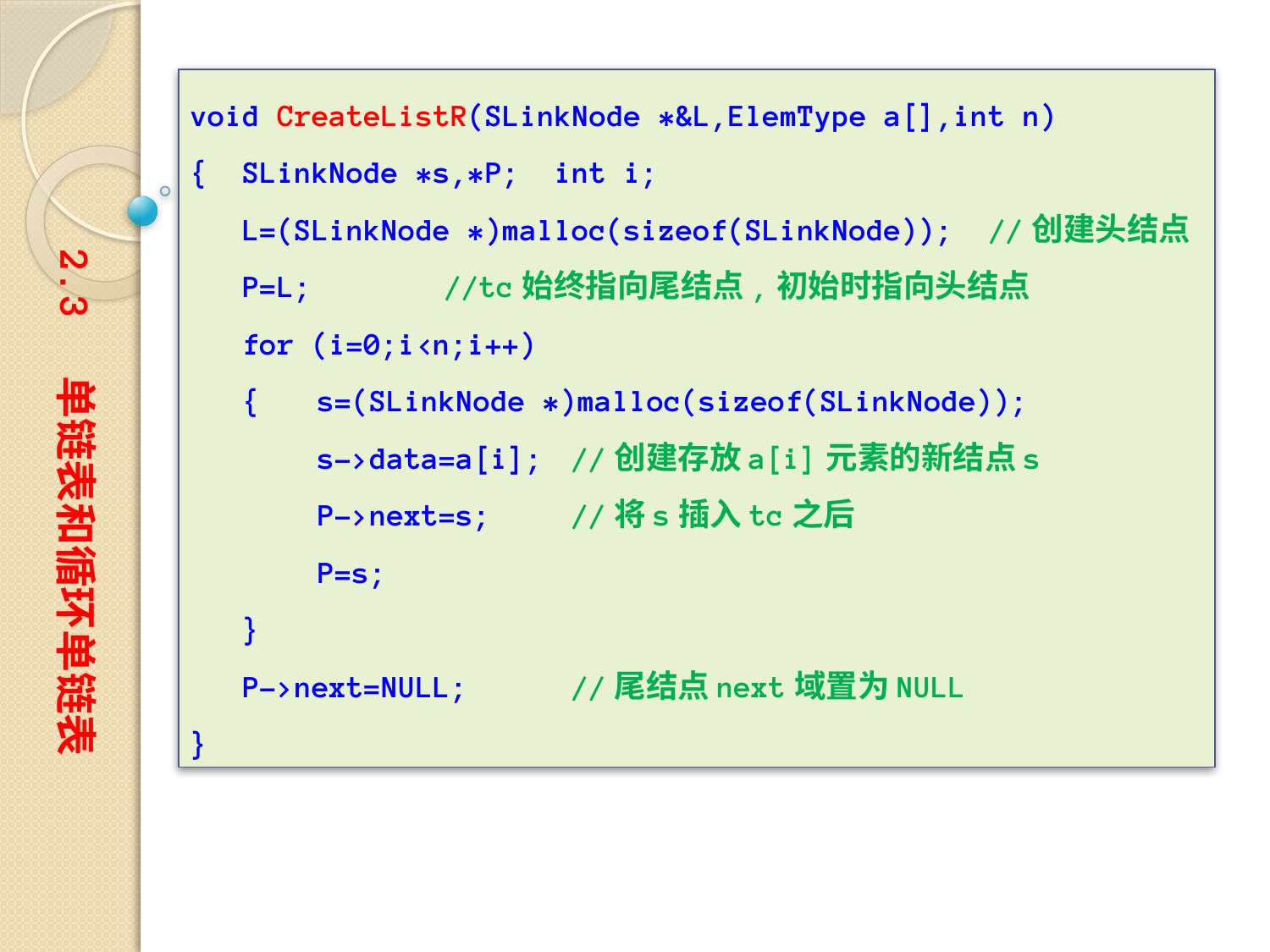

void CreateListR(SLinkNode *&L,ElemType a[],int n)
{  SLinkNode *s,*P;  int i;
   L=(SLinkNode *)malloc(sizeof(SLinkNode));  //创建头结点
   P=L;		//tc始终指向尾结点,初始时指向头结点
   for (i=0;i<n;i++)
   {	s=(SLinkNode *)malloc(sizeof(SLinkNode));
	s->data=a[i];	//创建存放a[i]元素的新结点s
	P->next=s;	//将s插入tc之后
	P=s;
   }
   P->next=NULL;	//尾结点next域置为NULL
}
2.3  单链表和循环单链表